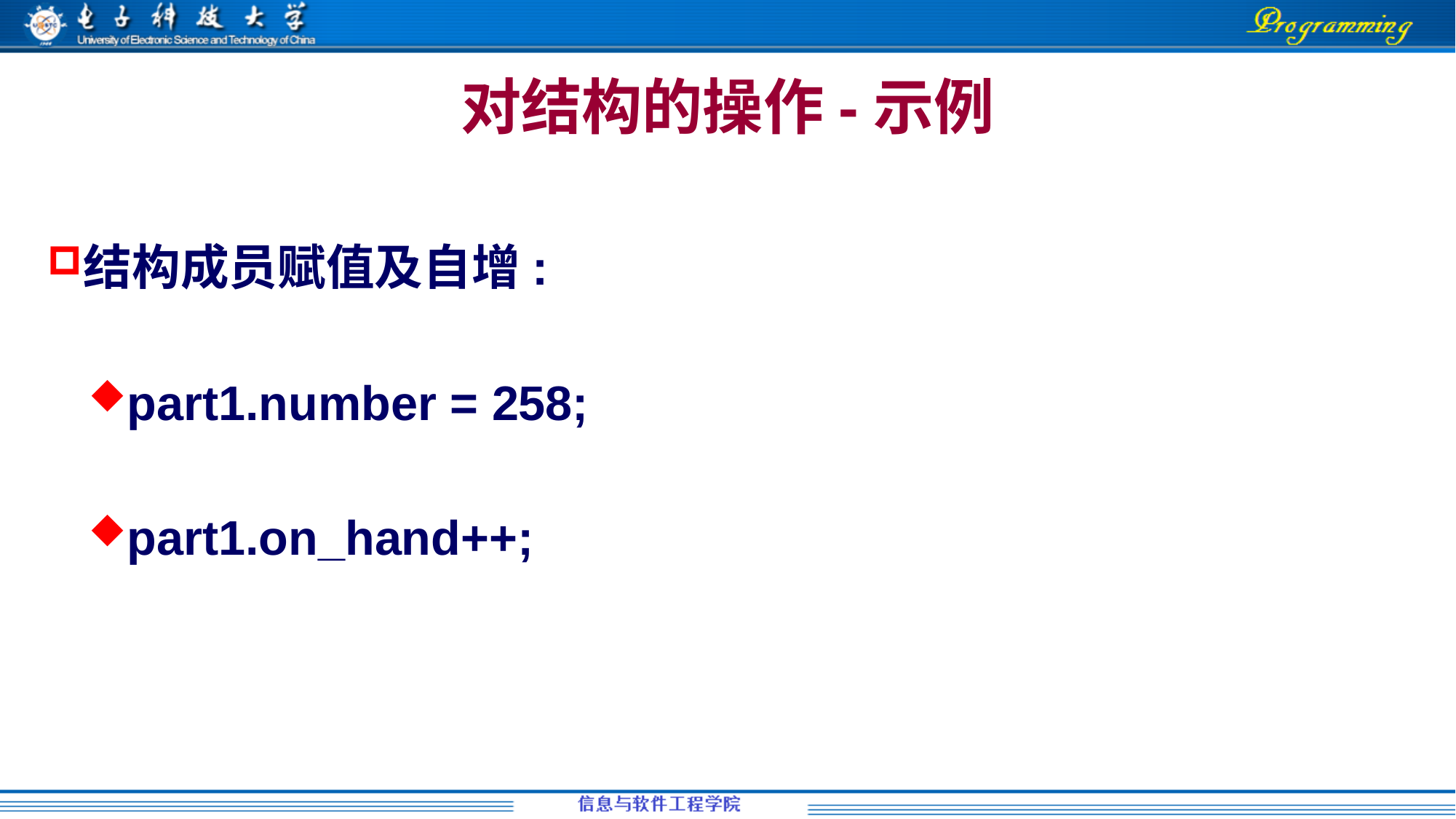

# 对结构的操作-示例
结构成员赋值及自增:
part1.number = 258;
part1.on_hand++;